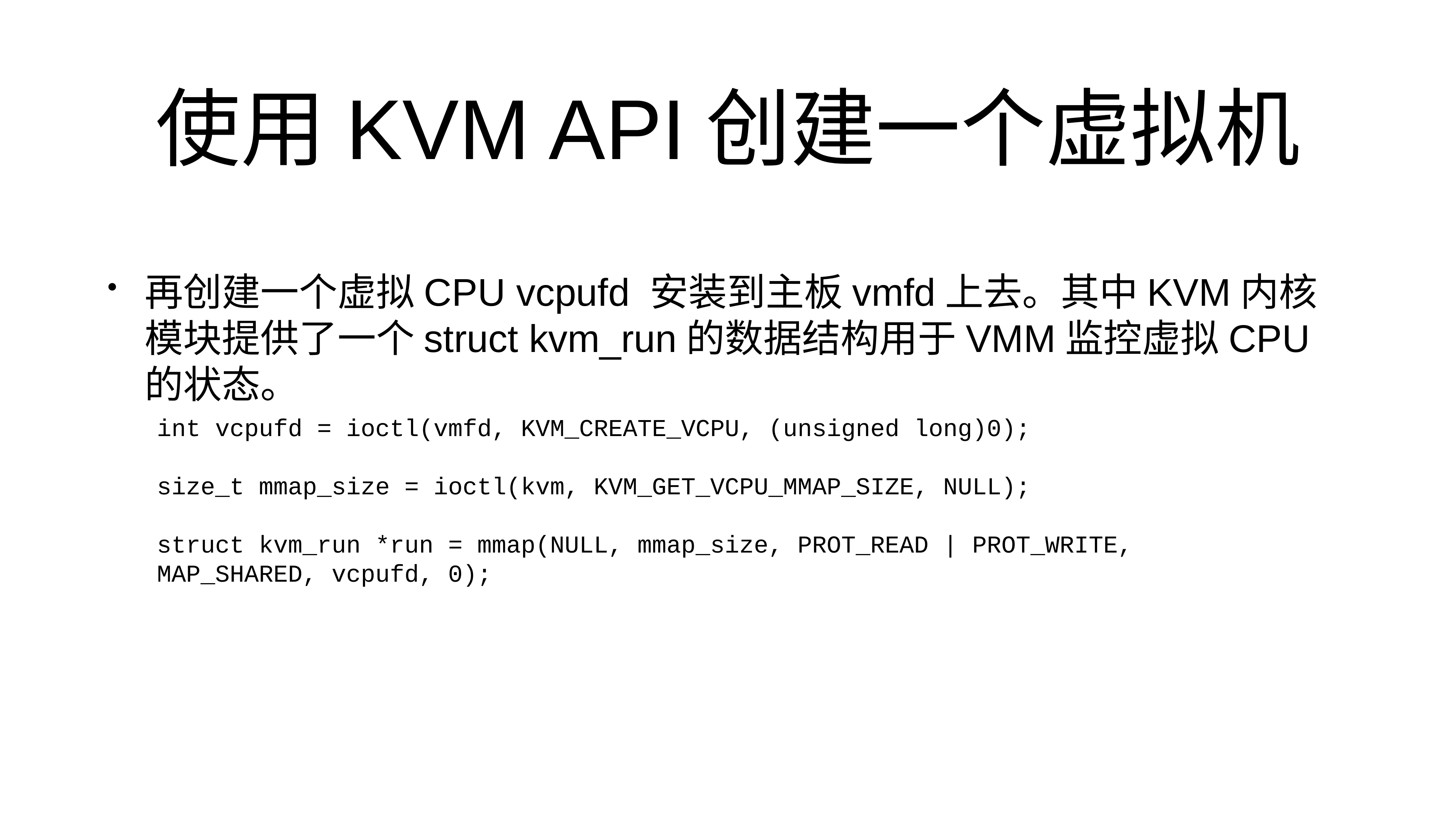

# 使用KVM API创建一个虚拟机
再创建一个虚拟CPU vcpufd 安装到主板vmfd上去。其中KVM内核模块提供了一个struct kvm_run的数据结构用于VMM监控虚拟CPU的状态。
int vcpufd = ioctl(vmfd, KVM_CREATE_VCPU, (unsigned long)0);
size_t mmap_size = ioctl(kvm, KVM_GET_VCPU_MMAP_SIZE, NULL);
struct kvm_run *run = mmap(NULL, mmap_size, PROT_READ | PROT_WRITE, MAP_SHARED, vcpufd, 0);